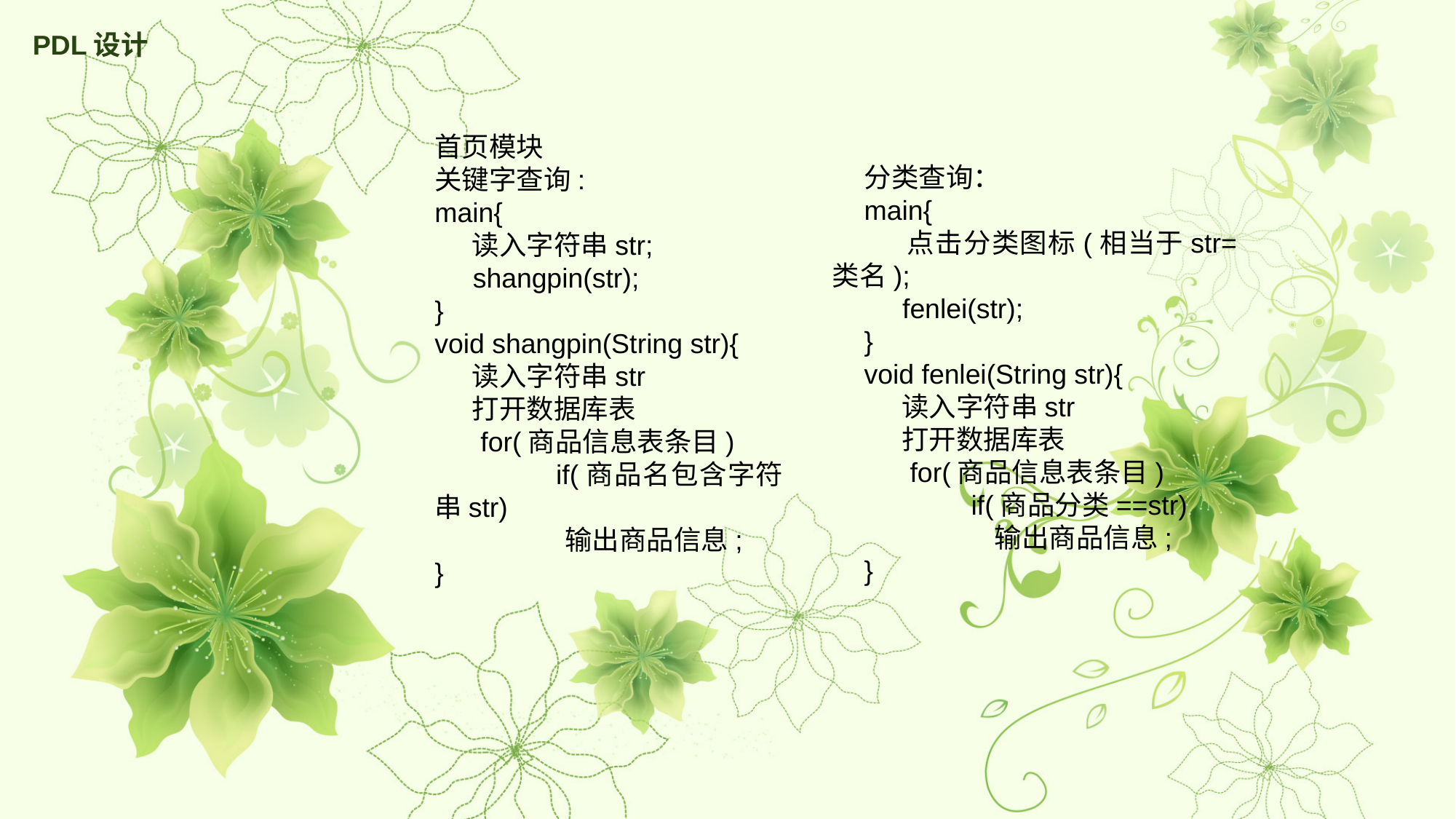

PDL设计
首页模块
关键字查询:
main{
     读入字符串str;
     shangpin(str);
}
void shangpin(String str){
     读入字符串str
     打开数据库表
      for(商品信息表条目)
              if(商品名包含字符串str)
                    输出商品信息;
}
分类查询：
main{
     点击分类图标(相当于str=类名);
     fenlei(str);
}
void fenlei(String str){
     读入字符串str
     打开数据库表
      for(商品信息表条目)
              if(商品分类==str)
                    输出商品信息;
}